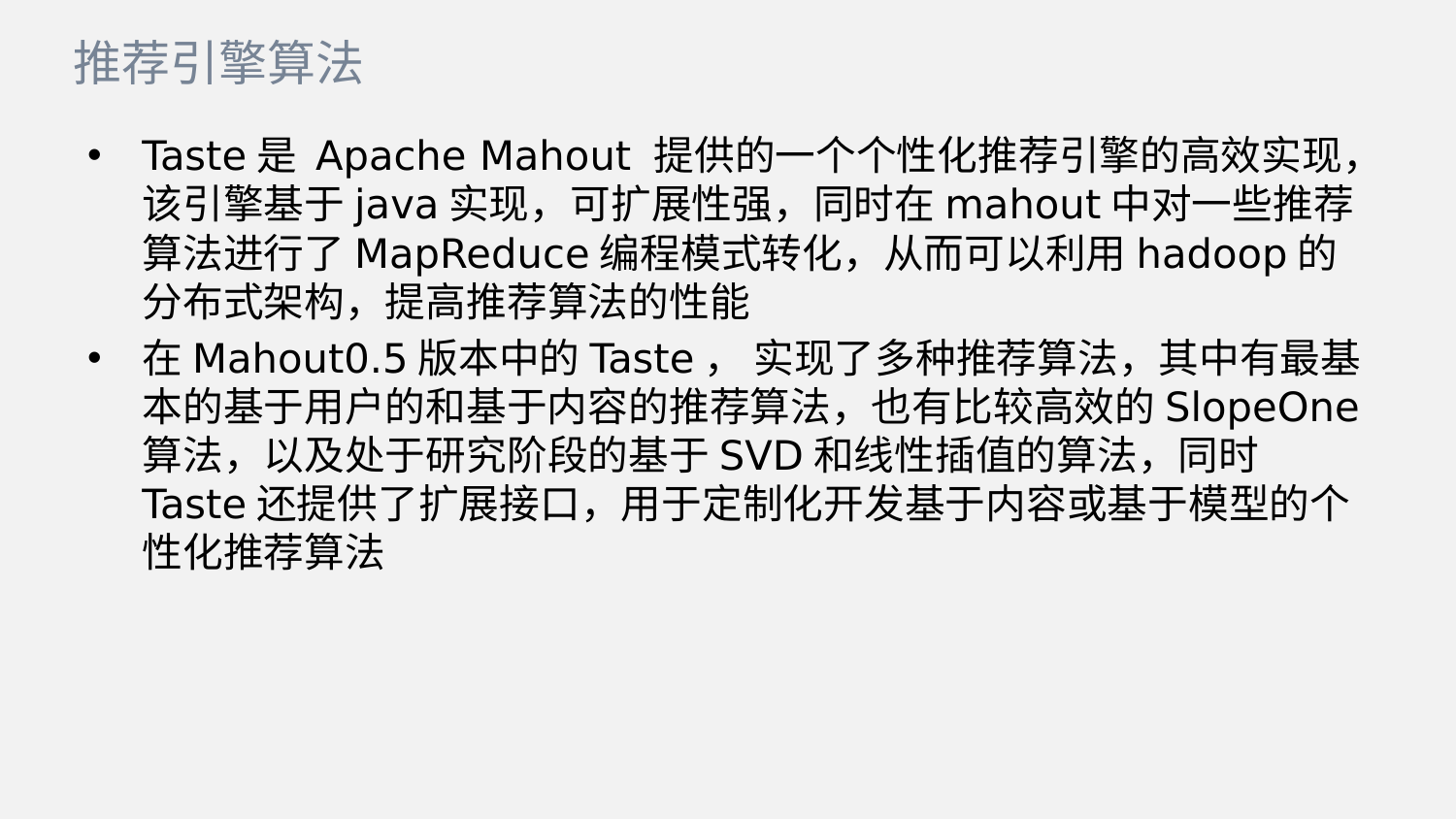

推荐引擎算法
Taste是 Apache Mahout 提供的一个个性化推荐引擎的高效实现，该引擎基于java实现，可扩展性强，同时在mahout中对一些推荐算法进行了MapReduce编程模式转化，从而可以利用hadoop的分布式架构，提高推荐算法的性能
在Mahout0.5版本中的Taste， 实现了多种推荐算法，其中有最基本的基于用户的和基于内容的推荐算法，也有比较高效的SlopeOne算法，以及处于研究阶段的基于SVD和线性插值的算法，同时Taste还提供了扩展接口，用于定制化开发基于内容或基于模型的个性化推荐算法